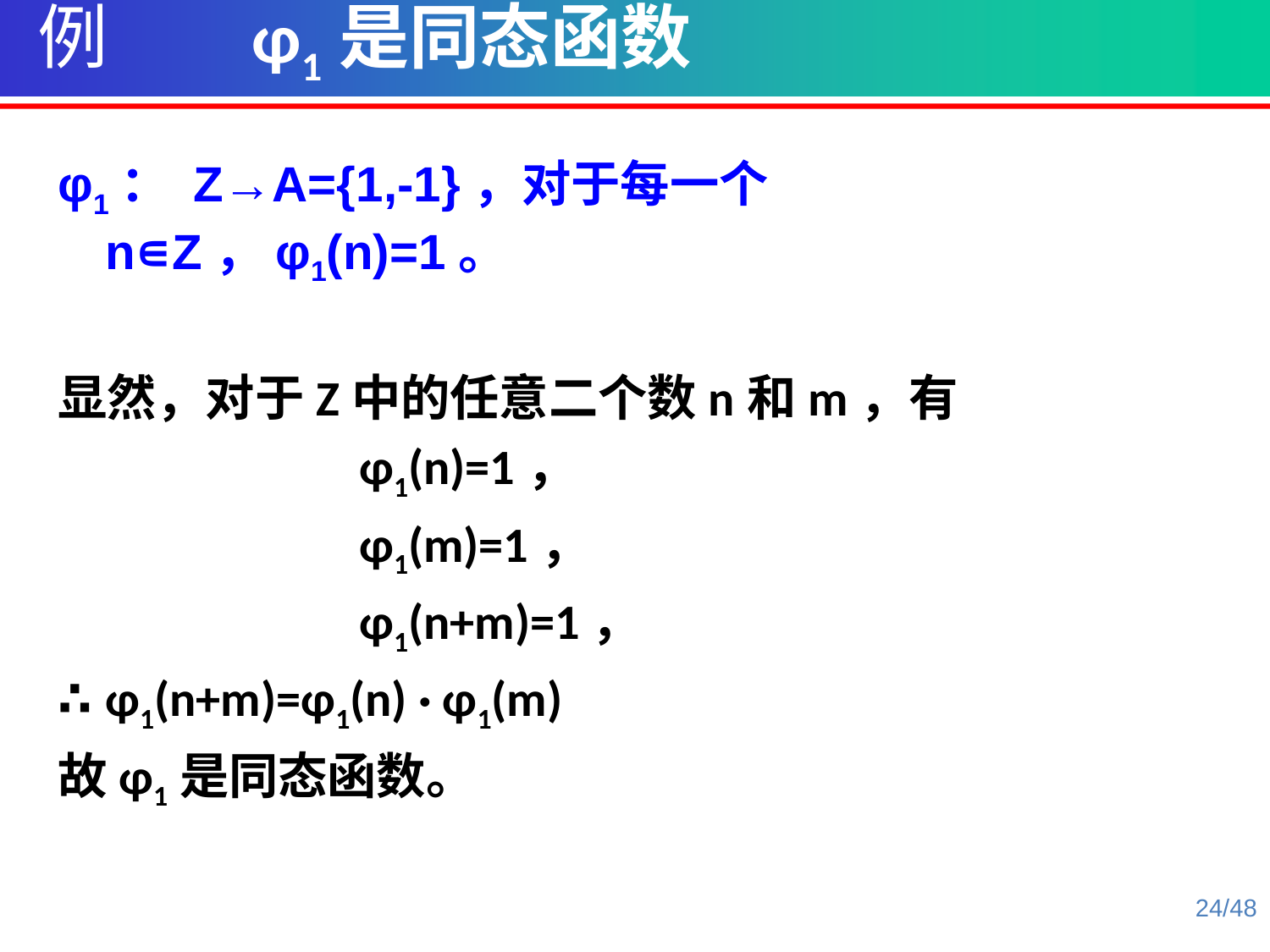

例        φ1是同态函数
φ1： Z→A={1,-1}，对于每一个n∊Z，φ1(n)=1。

显然，对于Z中的任意二个数n和m，有
        		φ1(n)=1，
			φ1(m)=1，
			φ1(n+m)=1，
∴ 	φ1(n+m)=φ1(n) · φ1(m)
故φ1是同态函数。
24/48